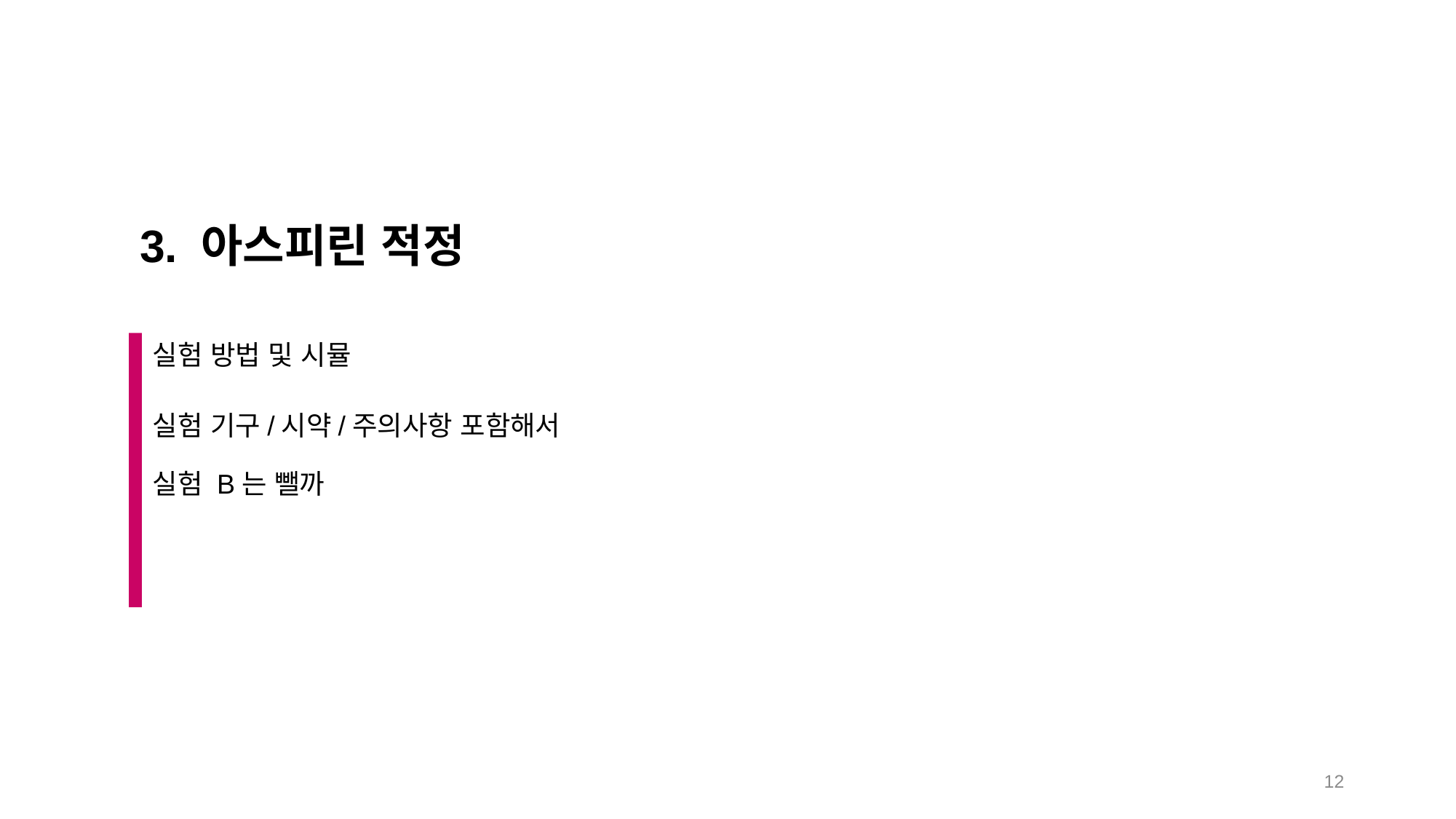

3. 아스피린 적정
실험 방법 및 시뮬
실험 기구/시약/주의사항 포함해서

실험 B는 뺄까
12